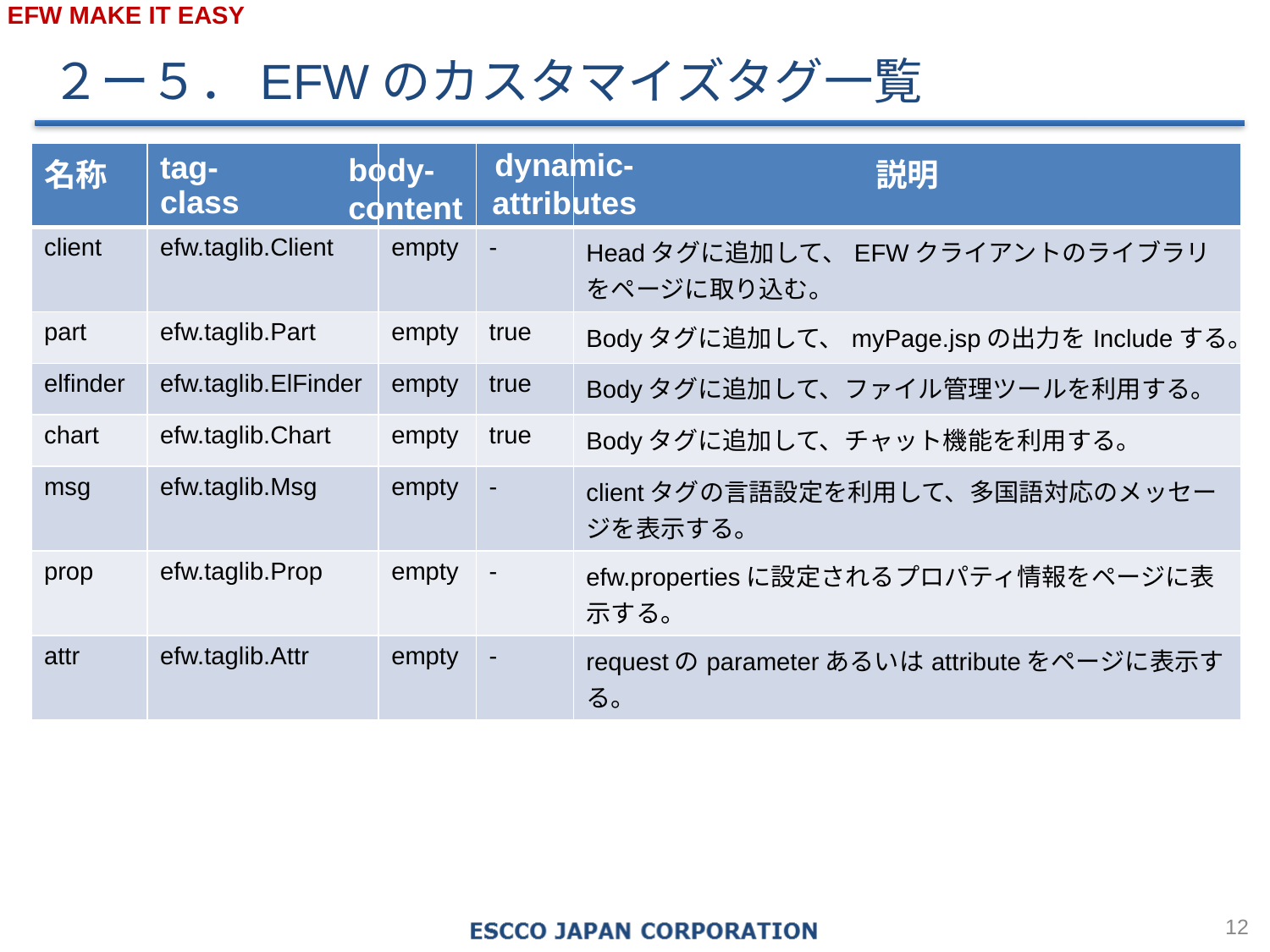

２ー５．EFWのカスタマイズタグ一覧
dynamic-attributes
| 名称 | tag- class |  |  | 説明 |
| --- | --- | --- | --- | --- |
| client | efw.taglib.Client | empty | - | Headタグに追加して、EFWクライアントのライブラリをページに取り込む。 |
| part | efw.taglib.Part | empty | true | Bodyタグに追加して、myPage.jspの出力をIncludeする。 |
| elfinder | efw.taglib.ElFinder | empty | true | Bodyタグに追加して、ファイル管理ツールを利用する。 |
| chart | efw.taglib.Chart | empty | true | Bodyタグに追加して、チャット機能を利用する。 |
| msg | efw.taglib.Msg | empty | - | clientタグの言語設定を利用して、多国語対応のメッセージを表示する。 |
| prop | efw.taglib.Prop | empty | - | efw.propertiesに設定されるプロパティ情報をページに表示する。 |
| attr | efw.taglib.Attr | empty | - | requestのparameterあるいはattributeをページに表示する。 |
body-
content
12